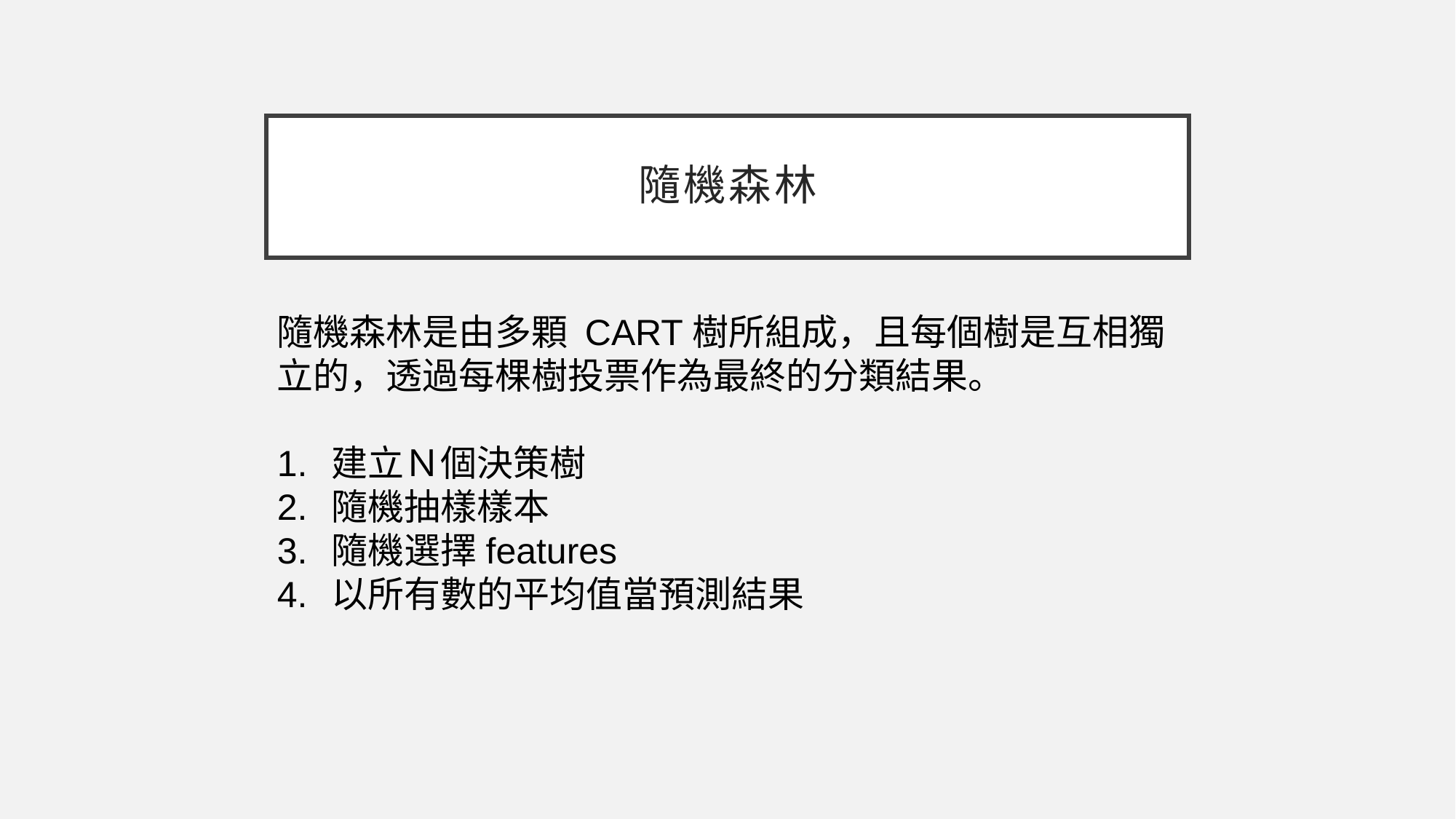

# 隨機森林
隨機森林是由多顆 CART樹所組成，且每個樹是互相獨立的，透過每棵樹投票作為最終的分類結果。

建立Ｎ個決策樹
隨機抽樣樣本
隨機選擇features
以所有數的平均值當預測結果